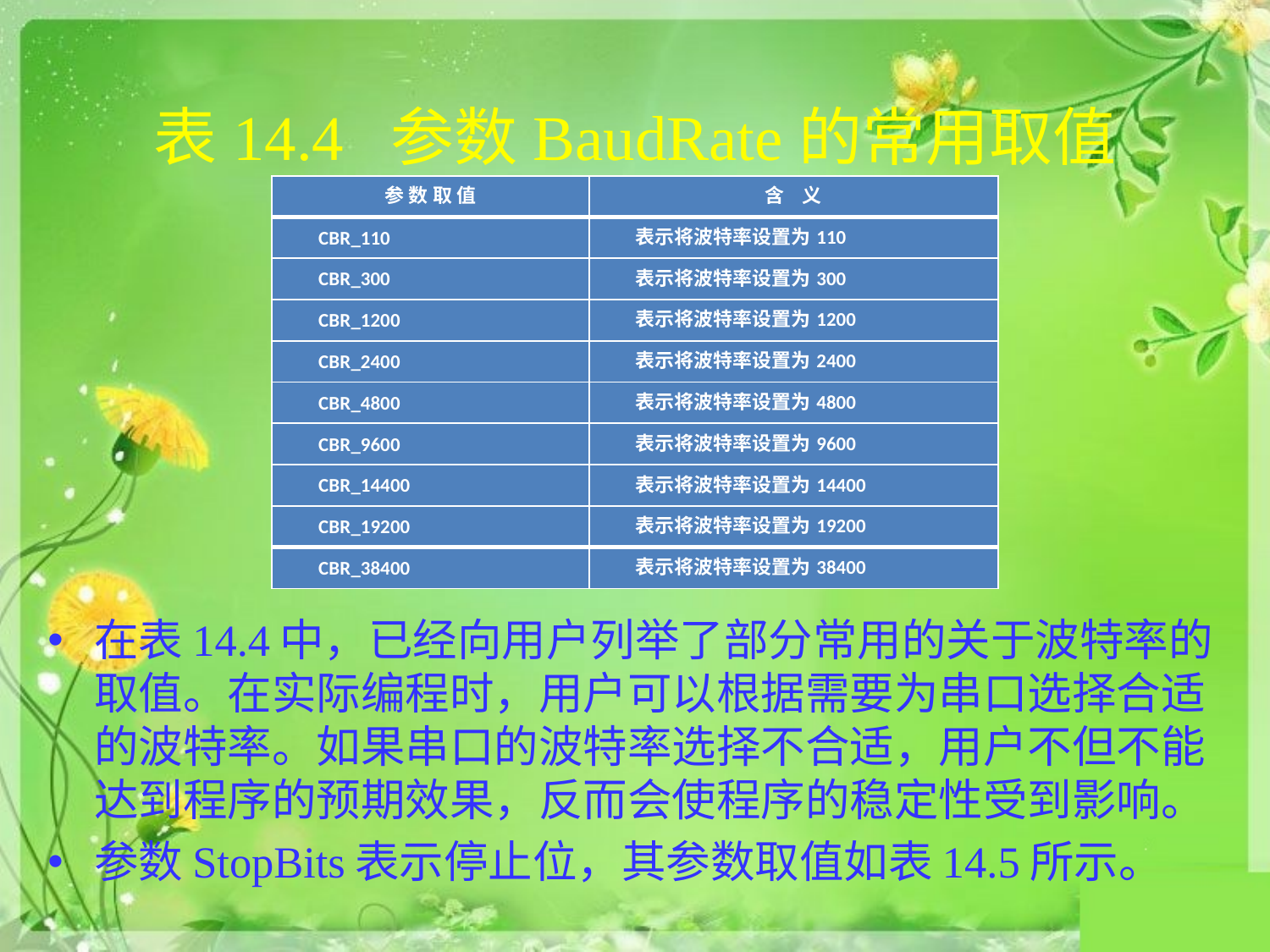

# 表14.4  参数BaudRate的常用取值
| 参 数 取 值 | 含 义 |
| --- | --- |
| CBR\_110 | 表示将波特率设置为110 |
| CBR\_300 | 表示将波特率设置为300 |
| CBR\_1200 | 表示将波特率设置为1200 |
| CBR\_2400 | 表示将波特率设置为2400 |
| CBR\_4800 | 表示将波特率设置为4800 |
| CBR\_9600 | 表示将波特率设置为9600 |
| CBR\_14400 | 表示将波特率设置为14400 |
| CBR\_19200 | 表示将波特率设置为19200 |
| CBR\_38400 | 表示将波特率设置为38400 |
在表14.4中，已经向用户列举了部分常用的关于波特率的取值。在实际编程时，用户可以根据需要为串口选择合适的波特率。如果串口的波特率选择不合适，用户不但不能达到程序的预期效果，反而会使程序的稳定性受到影响。
参数StopBits表示停止位，其参数取值如表14.5所示。